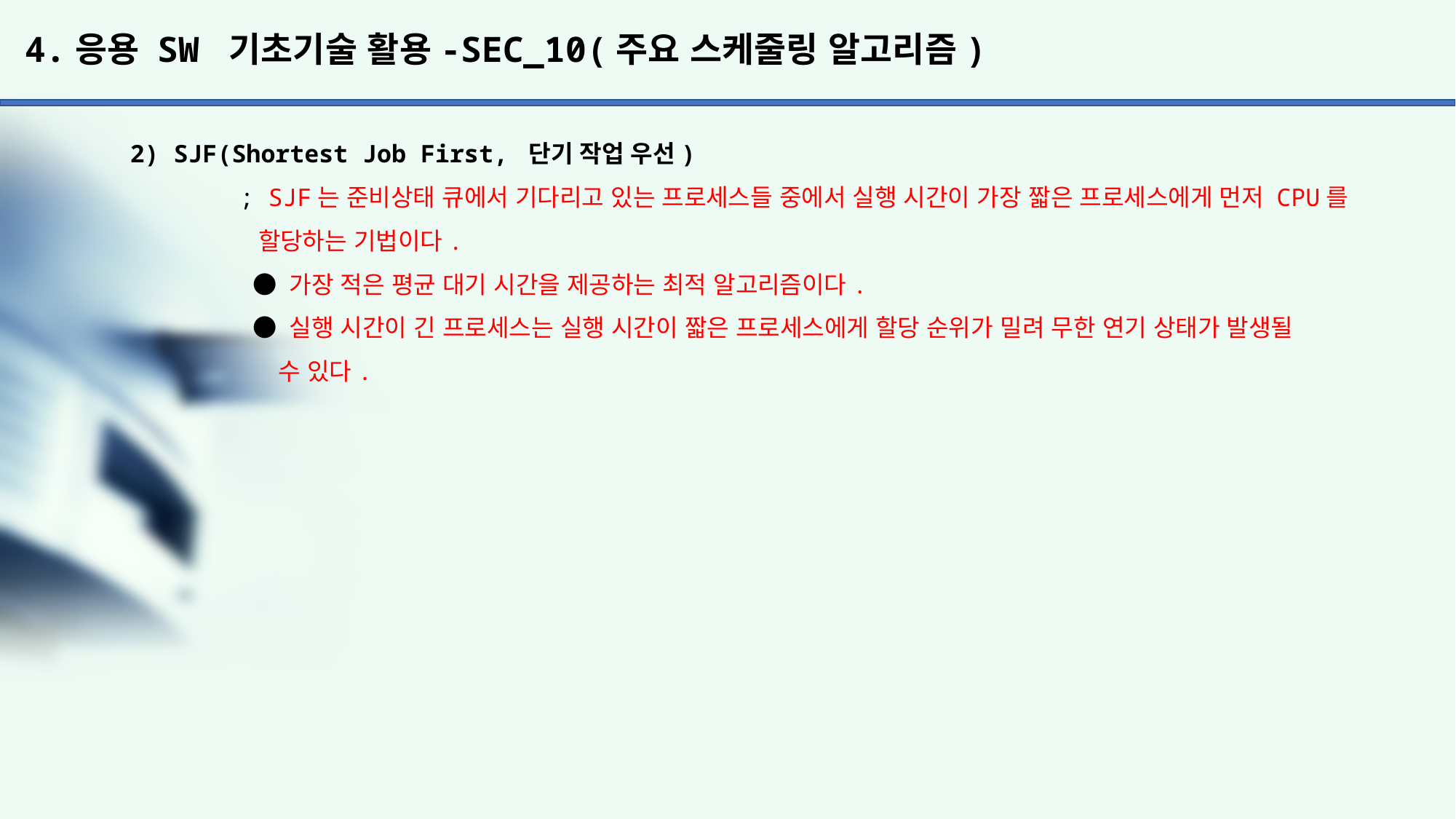

# 4.응용 SW 기초기술 활용-SEC_10(주요 스케줄링 알고리즘)
2) SJF(Shortest Job First, 단기 작업 우선)
	; SJF는 준비상태 큐에서 기다리고 있는 프로세스들 중에서 실행 시간이 가장 짧은 프로세스에게 먼저 CPU를
	  할당하는 기법이다.
	  ● 가장 적은 평균 대기 시간을 제공하는 최적 알고리즘이다.
	  ● 실행 시간이 긴 프로세스는 실행 시간이 짧은 프로세스에게 할당 순위가 밀려 무한 연기 상태가 발생될
	     수 있다.